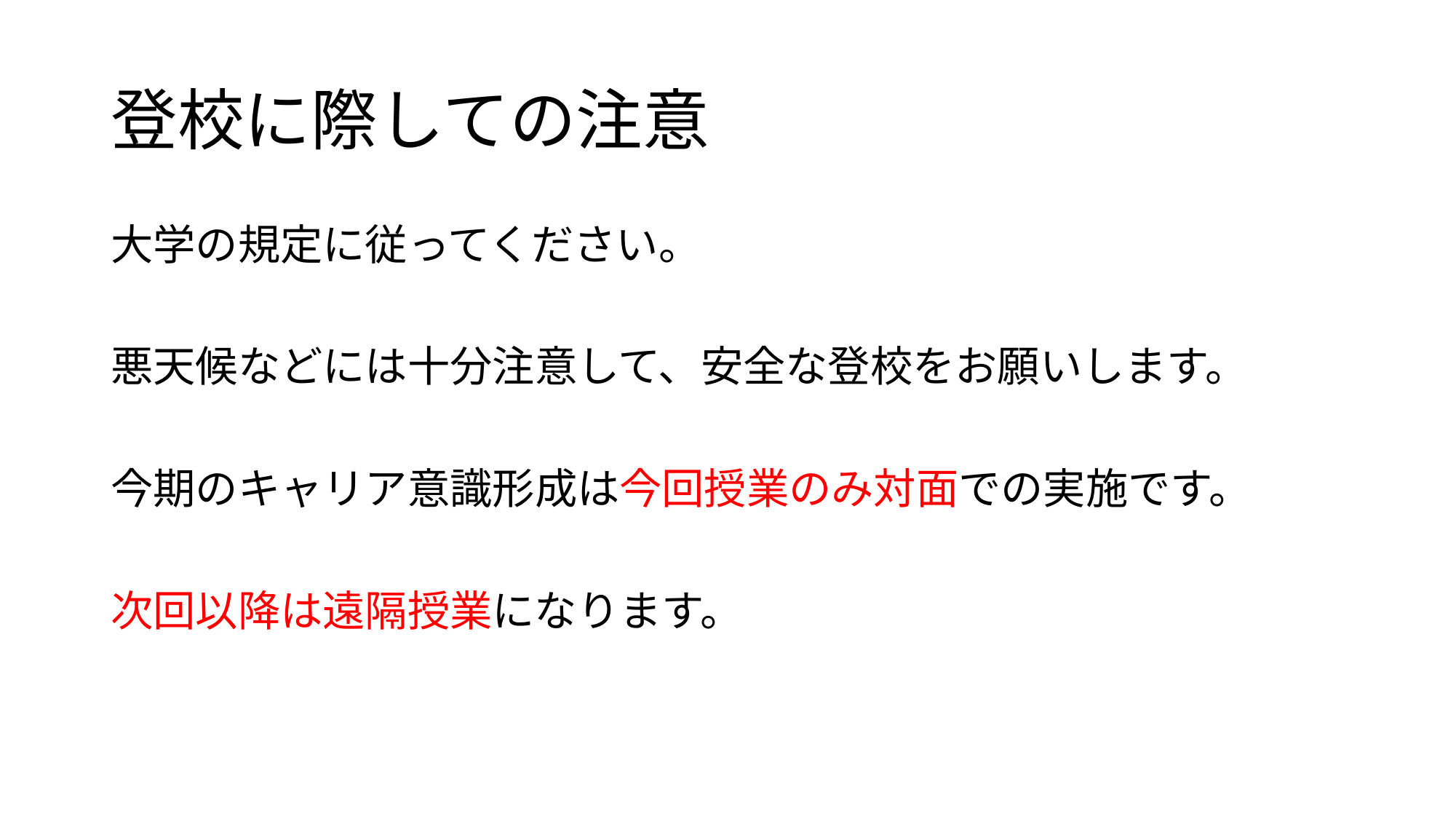

# 登校に際しての注意
大学の規定に従ってください。

悪天候などには十分注意して、安全な登校をお願いします。

今期のキャリア意識形成は今回授業のみ対面での実施です。

次回以降は遠隔授業になります。